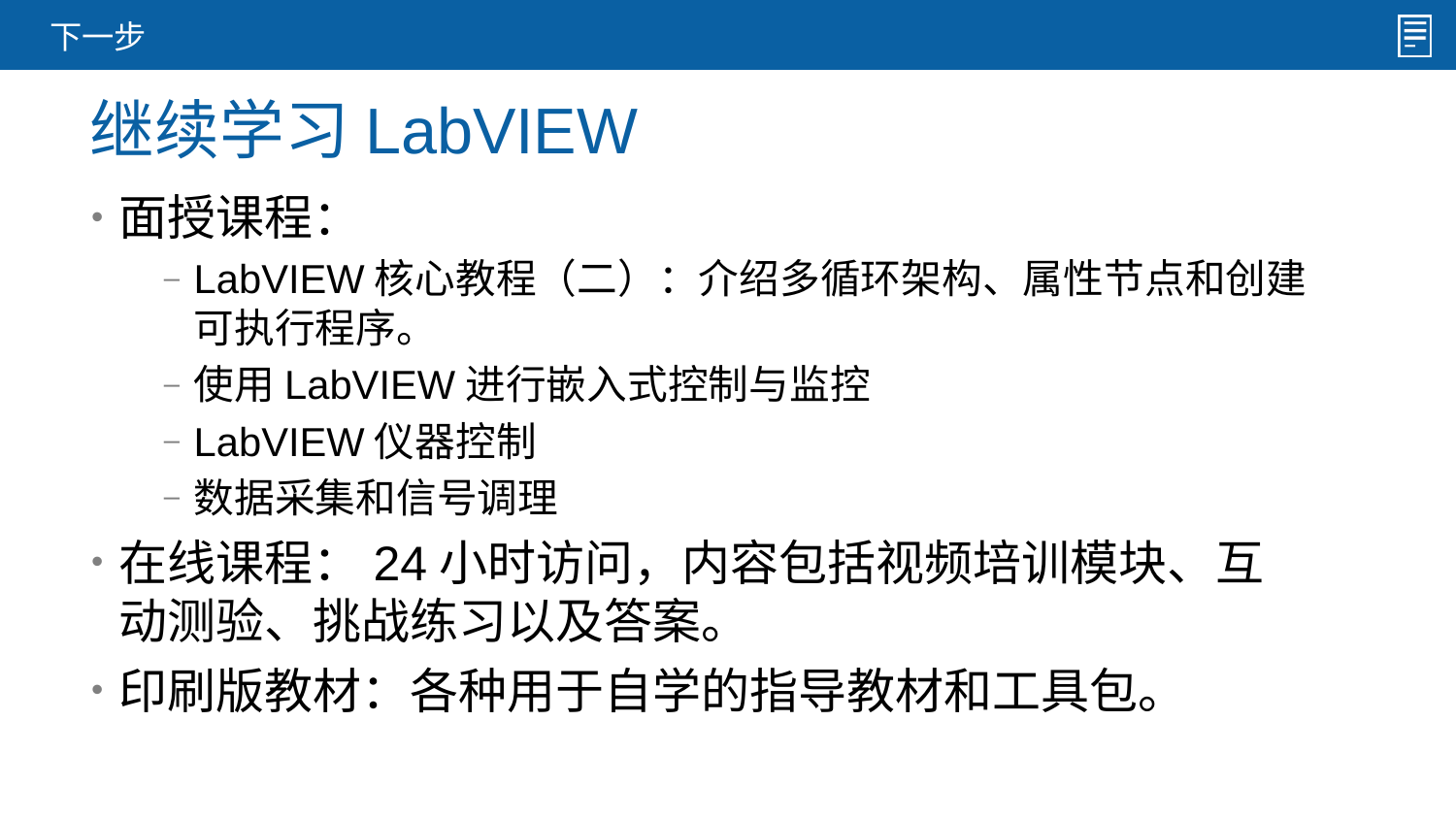

下一步
继续学习LabVIEW
面授课程：
LabVIEW核心教程（二）：介绍多循环架构、属性节点和创建可执行程序。
使用LabVIEW进行嵌入式控制与监控
LabVIEW仪器控制
数据采集和信号调理
在线课程：24小时访问，内容包括视频培训模块、互动测验、挑战练习以及答案。
印刷版教材：各种用于自学的指导教材和工具包。